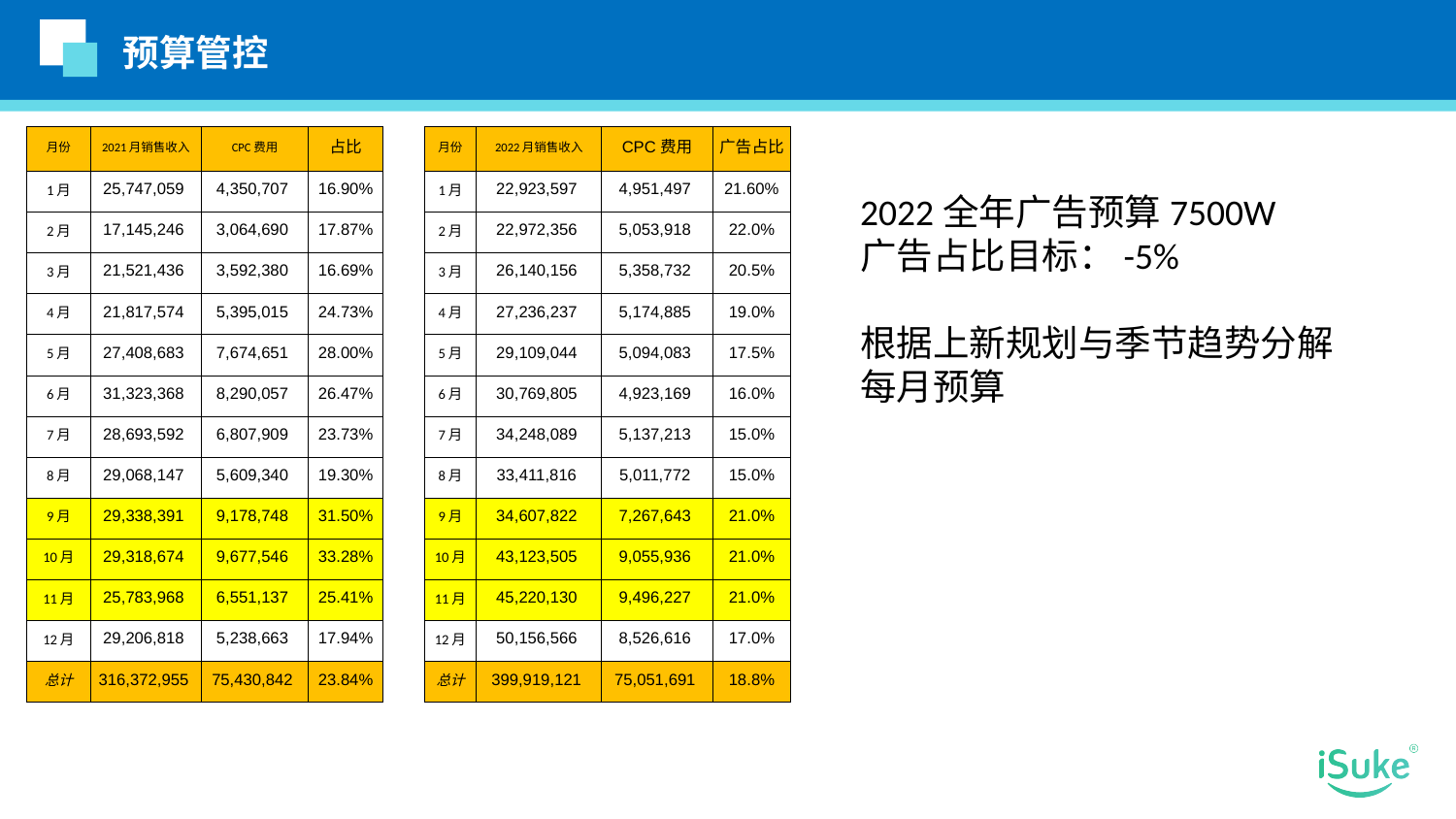

预算管控

| 月份 | 2021月销售收入 | CPC费用 | 占比 |  | 月份 | 2022月销售收入 | CPC费用 | 广告占比 |
| --- | --- | --- | --- | --- | --- | --- | --- | --- |
| 1月 | 25,747,059 | 4,350,707 | 16.90% |  | 1月 | 22,923,597 | 4,951,497 | 21.60% |
| 2月 | 17,145,246 | 3,064,690 | 17.87% |  | 2月 | 22,972,356 | 5,053,918 | 22.0% |
| 3月 | 21,521,436 | 3,592,380 | 16.69% |  | 3月 | 26,140,156 | 5,358,732 | 20.5% |
| 4月 | 21,817,574 | 5,395,015 | 24.73% |  | 4月 | 27,236,237 | 5,174,885 | 19.0% |
| 5月 | 27,408,683 | 7,674,651 | 28.00% |  | 5月 | 29,109,044 | 5,094,083 | 17.5% |
| 6月 | 31,323,368 | 8,290,057 | 26.47% |  | 6月 | 30,769,805 | 4,923,169 | 16.0% |
| 7月 | 28,693,592 | 6,807,909 | 23.73% |  | 7月 | 34,248,089 | 5,137,213 | 15.0% |
| 8月 | 29,068,147 | 5,609,340 | 19.30% |  | 8月 | 33,411,816 | 5,011,772 | 15.0% |
| 9月 | 29,338,391 | 9,178,748 | 31.50% |  | 9月 | 34,607,822 | 7,267,643 | 21.0% |
| 10月 | 29,318,674 | 9,677,546 | 33.28% |  | 10月 | 43,123,505 | 9,055,936 | 21.0% |
| 11月 | 25,783,968 | 6,551,137 | 25.41% |  | 11月 | 45,220,130 | 9,496,227 | 21.0% |
| 12月 | 29,206,818 | 5,238,663 | 17.94% |  | 12月 | 50,156,566 | 8,526,616 | 17.0% |
| 总计 | 316,372,955 | 75,430,842 | 23.84% |  | 总计 | 399,919,121 | 75,051,691 | 18.8% |
2022全年广告预算7500W
广告占比目标：-5%

根据上新规划与季节趋势分解每月预算